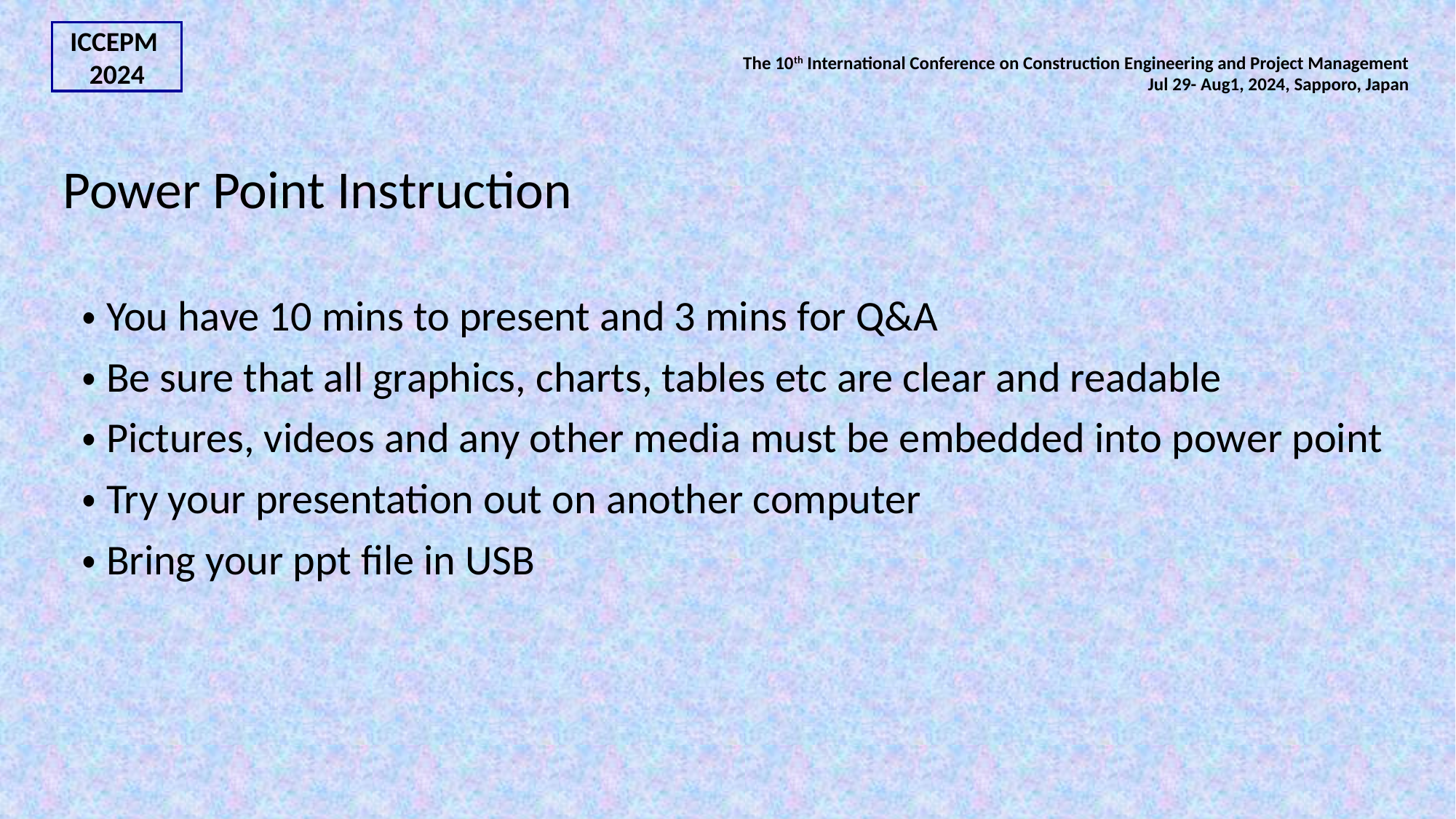

ICCEPM
2024
The 10th International Conference on Construction Engineering and Project Management
Jul 29- Aug1, 2024, Sapporo, Japan
# Power Point Instruction
・You have 10 mins to present and 3 mins for Q&A
・Be sure that all graphics, charts, tables etc are clear and readable
・Pictures, videos and any other media must be embedded into power point
・Try your presentation out on another computer
・Bring your ppt file in USB